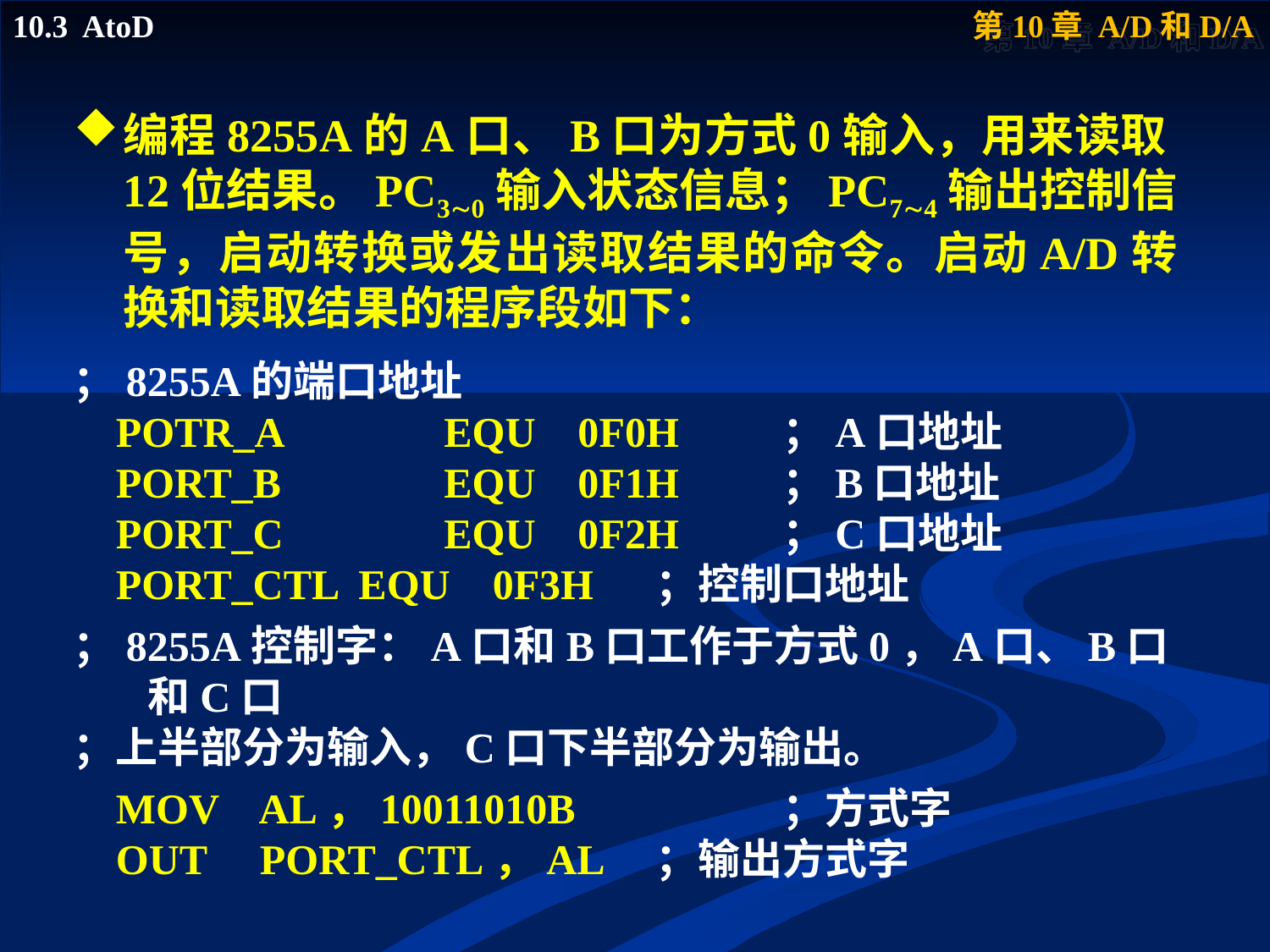

编程8255A的A口、B口为方式0输入，用来读取12位结果。PC3∼0输入状态信息；PC7∼4输出控制信号，启动转换或发出读取结果的命令。启动A/D转换和读取结果的程序段如下：
；8255A的端口地址
    POTR_A	    EQU    0F0H	；A口地址
    PORT_B	    EQU    0F1H	；B口地址
    PORT_C	    EQU    0F2H	；C口地址
    PORT_CTL  EQU    0F3H	；控制口地址
；8255A控制字：A口和B口工作于方式0，A口、B口和C口
；上半部分为输入，C口下半部分为输出。
    MOV    AL，10011010B		；方式字
    OUT     PORT_CTL，AL	；输出方式字